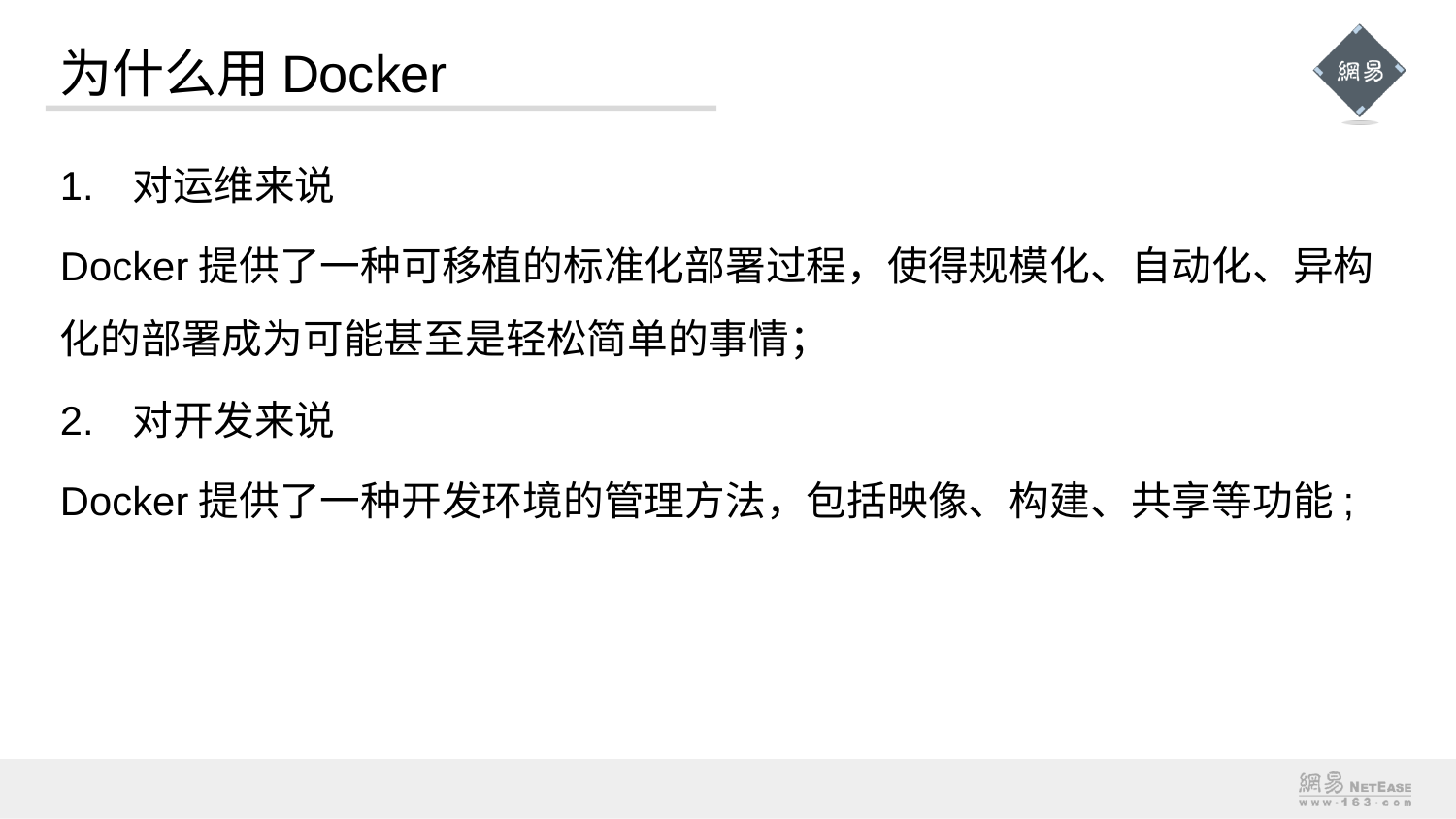

# 为什么用Docker
对运维来说
Docker提供了一种可移植的标准化部署过程，使得规模化、自动化、异构化的部署成为可能甚至是轻松简单的事情；
对开发来说
Docker提供了一种开发环境的管理方法，包括映像、构建、共享等功能;